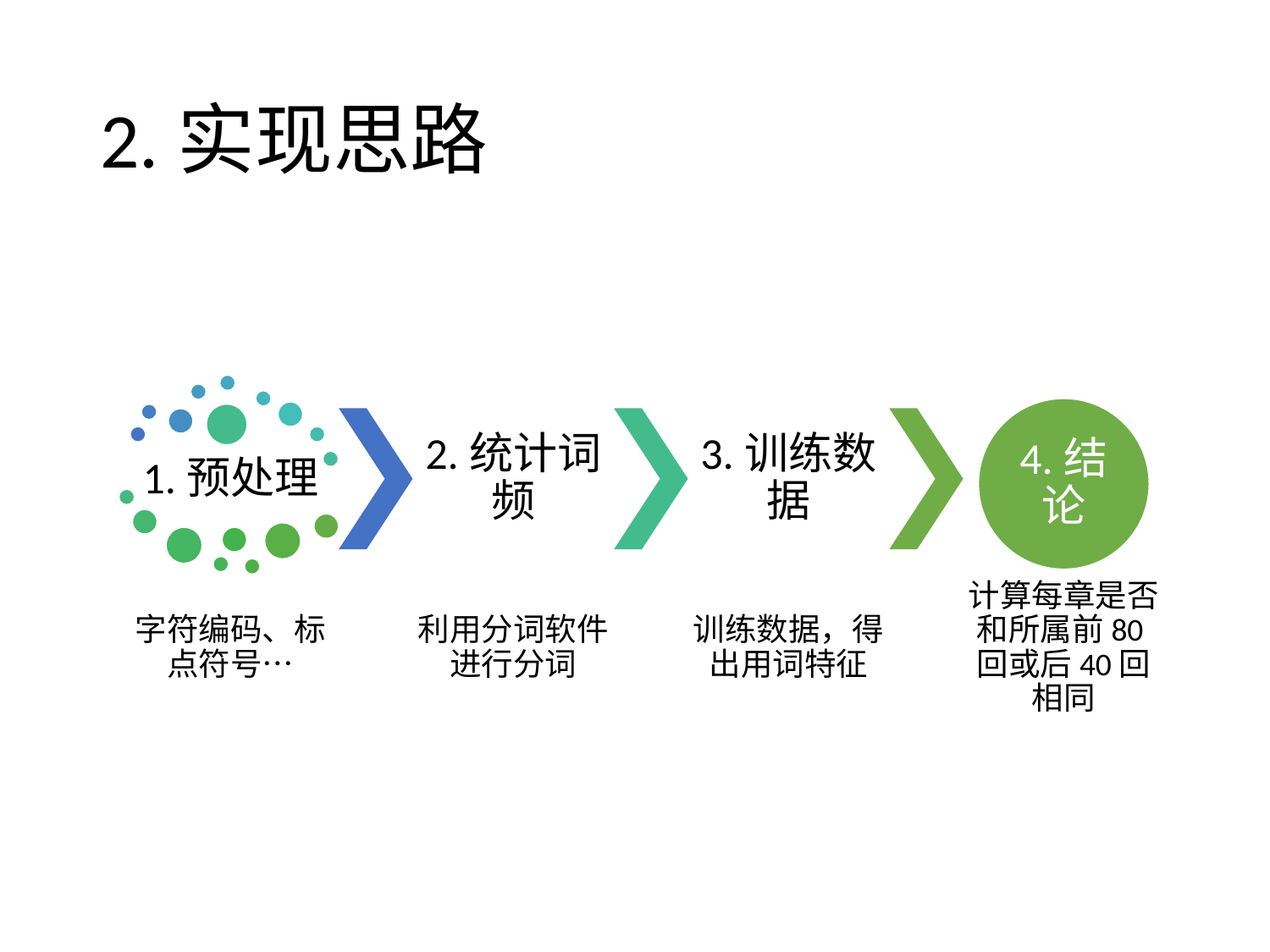

# 2.实现思路
1.预处理
字符编码、标点符号…
2.统计词频
利用分词软件进行分词
3.训练数据
训练数据，得出用词特征
4.结论
计算每章是否和所属前80回或后40回相同